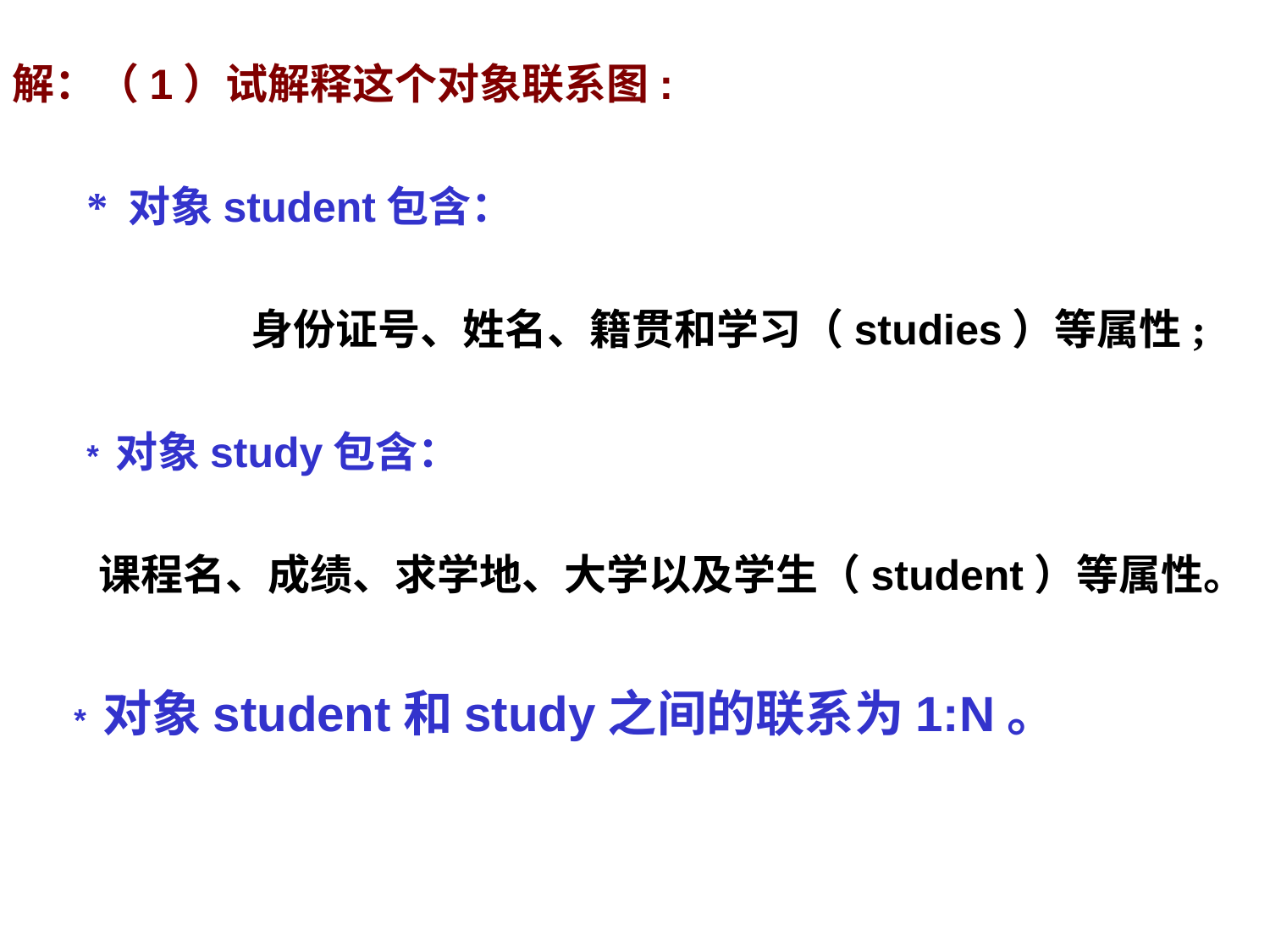

解：（1）试解释这个对象联系图:
       * 对象student包含：
                        身份证号、姓名、籍贯和学习（studies）等属性;
       * 对象study包含：
        课程名、成绩、求学地、大学以及学生（student）等属性。
     * 对象student和study之间的联系为1:N。